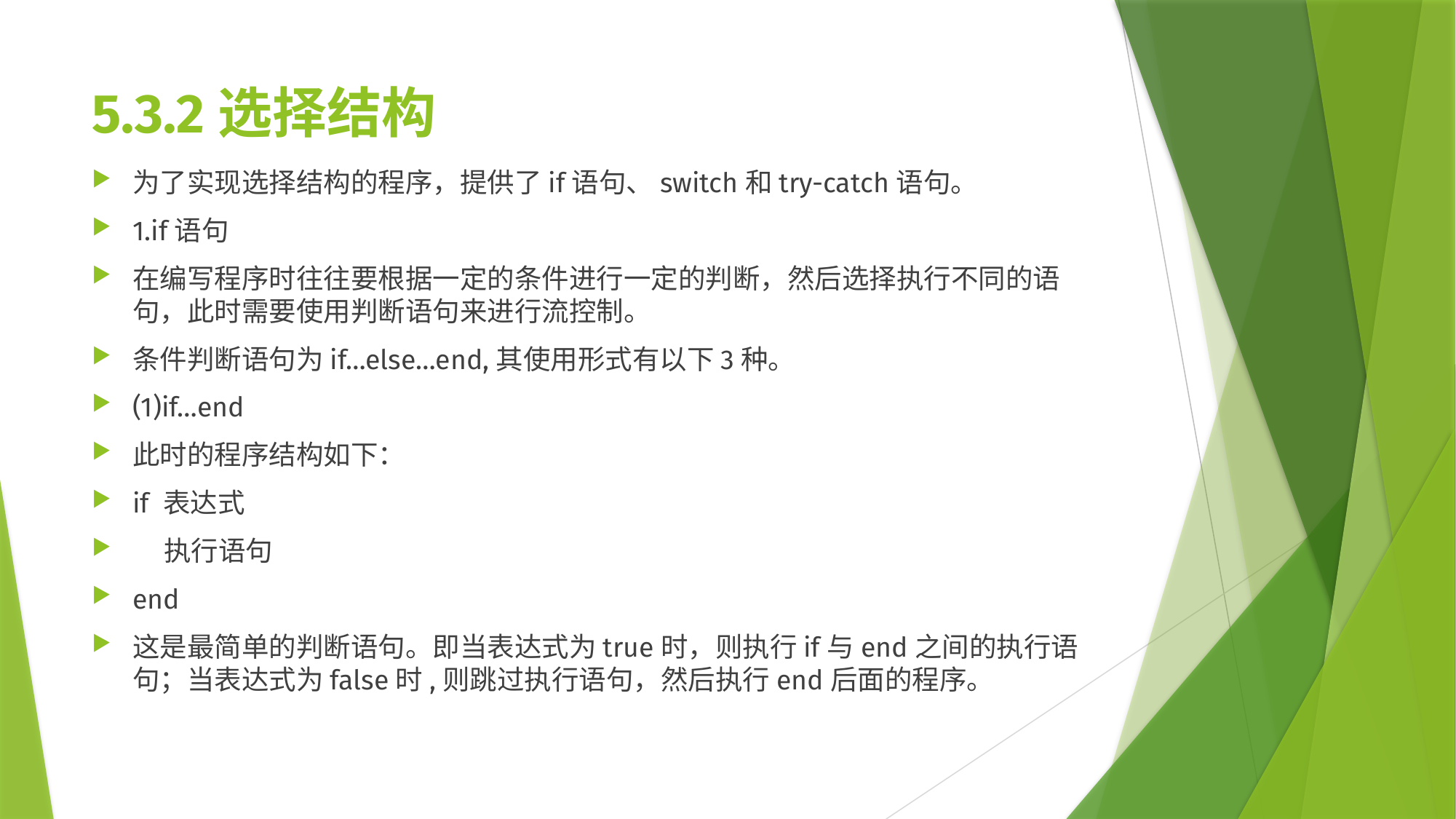

# 5.3.2选择结构
为了实现选择结构的程序，提供了if语句、switch和try-catch语句。
1.if语句
在编写程序时往往要根据一定的条件进行一定的判断，然后选择执行不同的语句，此时需要使用判断语句来进行流控制。
条件判断语句为if…else…end,其使用形式有以下3种。
(1)if…end
此时的程序结构如下：
if 表达式
    执行语句
end
这是最简单的判断语句。即当表达式为true时，则执行if与end之间的执行语句；当表达式为false时,则跳过执行语句，然后执行end后面的程序。